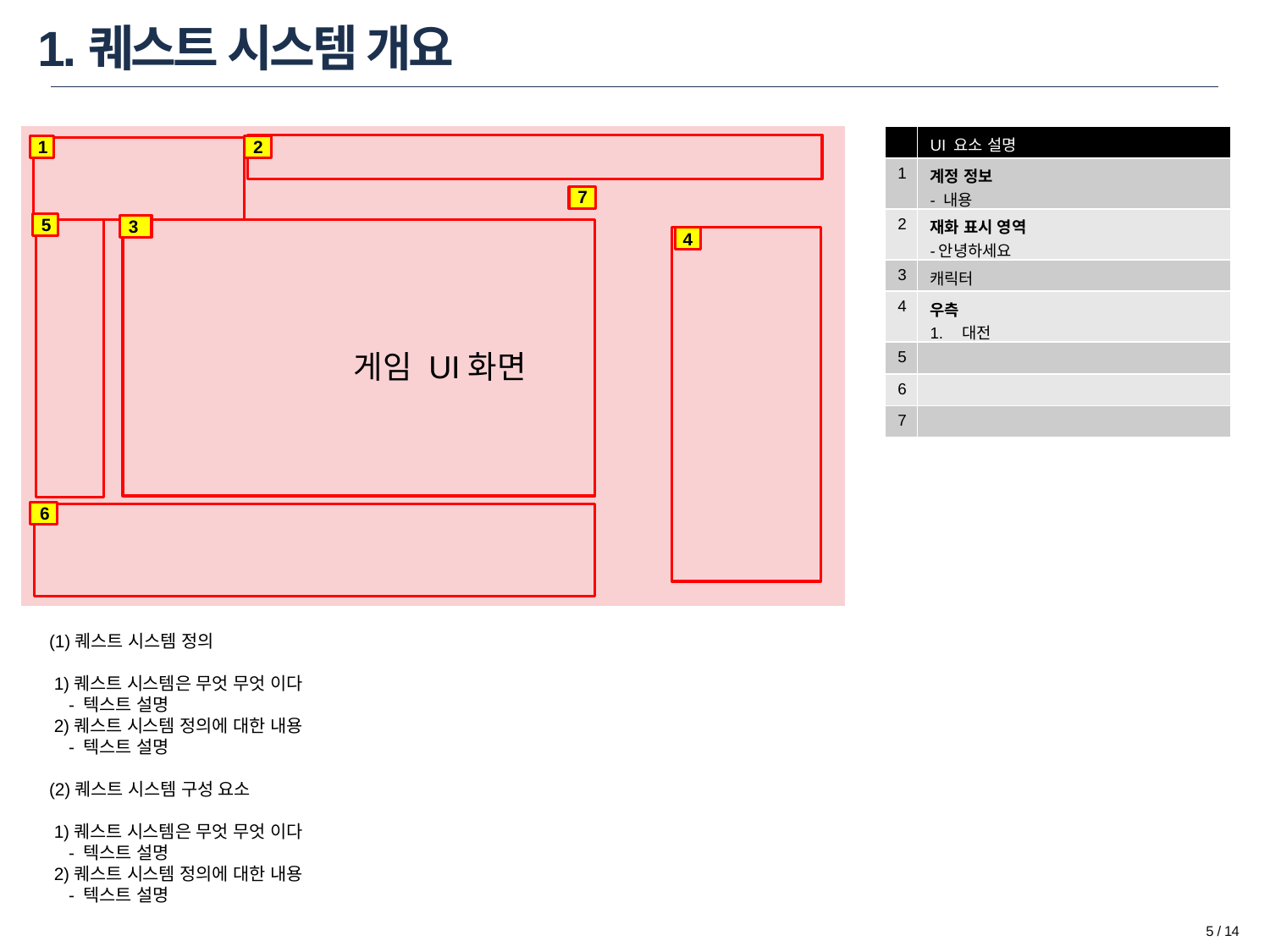

# 1.퀘스트 시스템 개요

|  | UI 요소 설명 |
| --- | --- |
| 1 | 계정 정보 - 내용 |
| 2 | 재화 표시 영역 -안녕하세요 |
| 3 | 캐릭터 |
| 4 | 우측 대전 |
| 5 |  |
| 6 |  |
| 7 |  |
2
1

7

5

3

4

게임 UI화면
6

(1)퀘스트 시스템 정의

 1)퀘스트 시스템은 무엇 무엇 이다
    - 텍스트 설명
 2)퀘스트 시스템 정의에 대한 내용
    - 텍스트 설명

(2)퀘스트 시스템 구성 요소

 1)퀘스트 시스템은 무엇 무엇 이다
    - 텍스트 설명
 2)퀘스트 시스템 정의에 대한 내용
    - 텍스트 설명
5 / 14